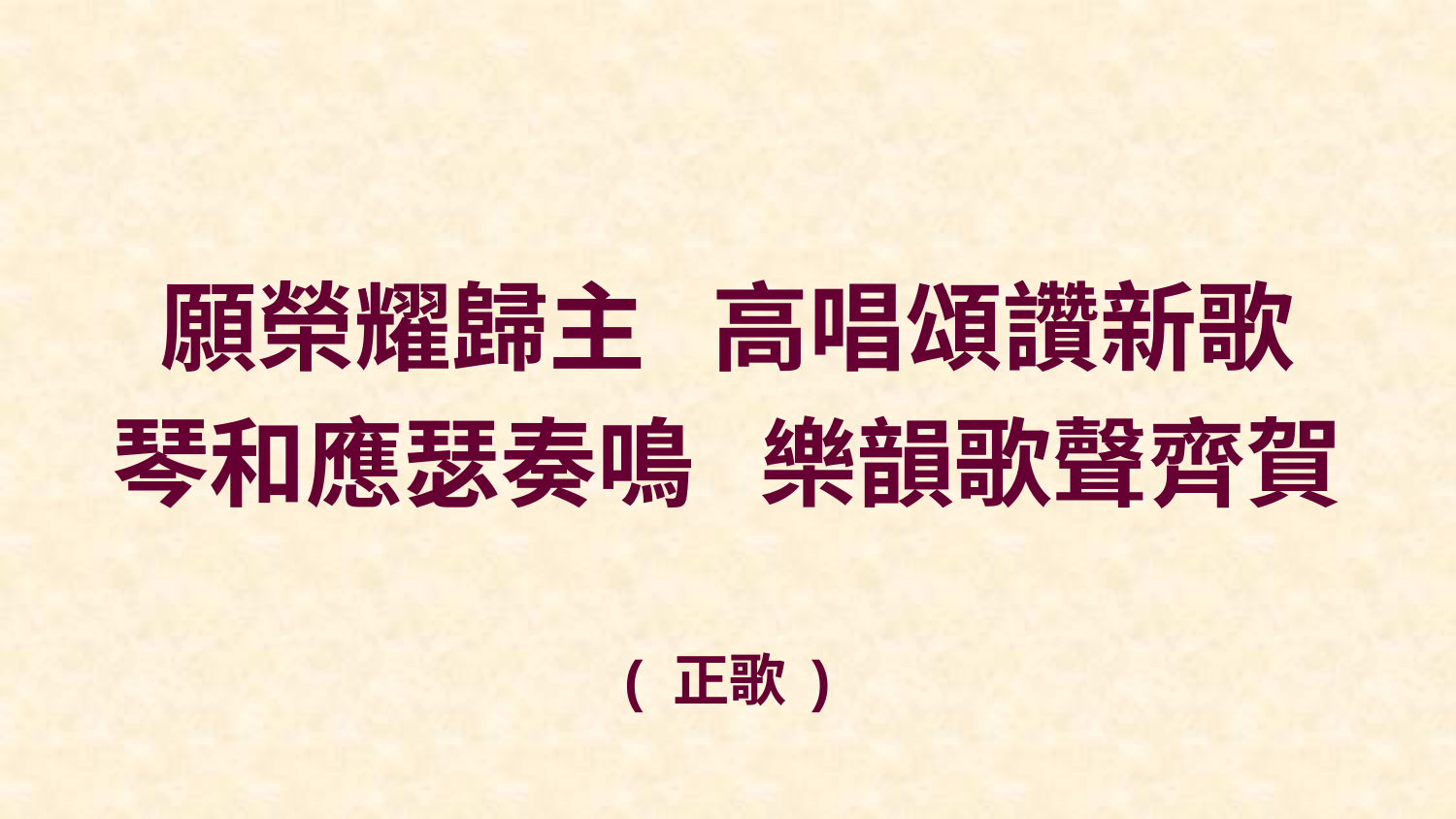

願榮耀歸主   高唱頌讚新歌
琴和應瑟奏鳴   樂韻歌聲齊賀
( 正歌 )